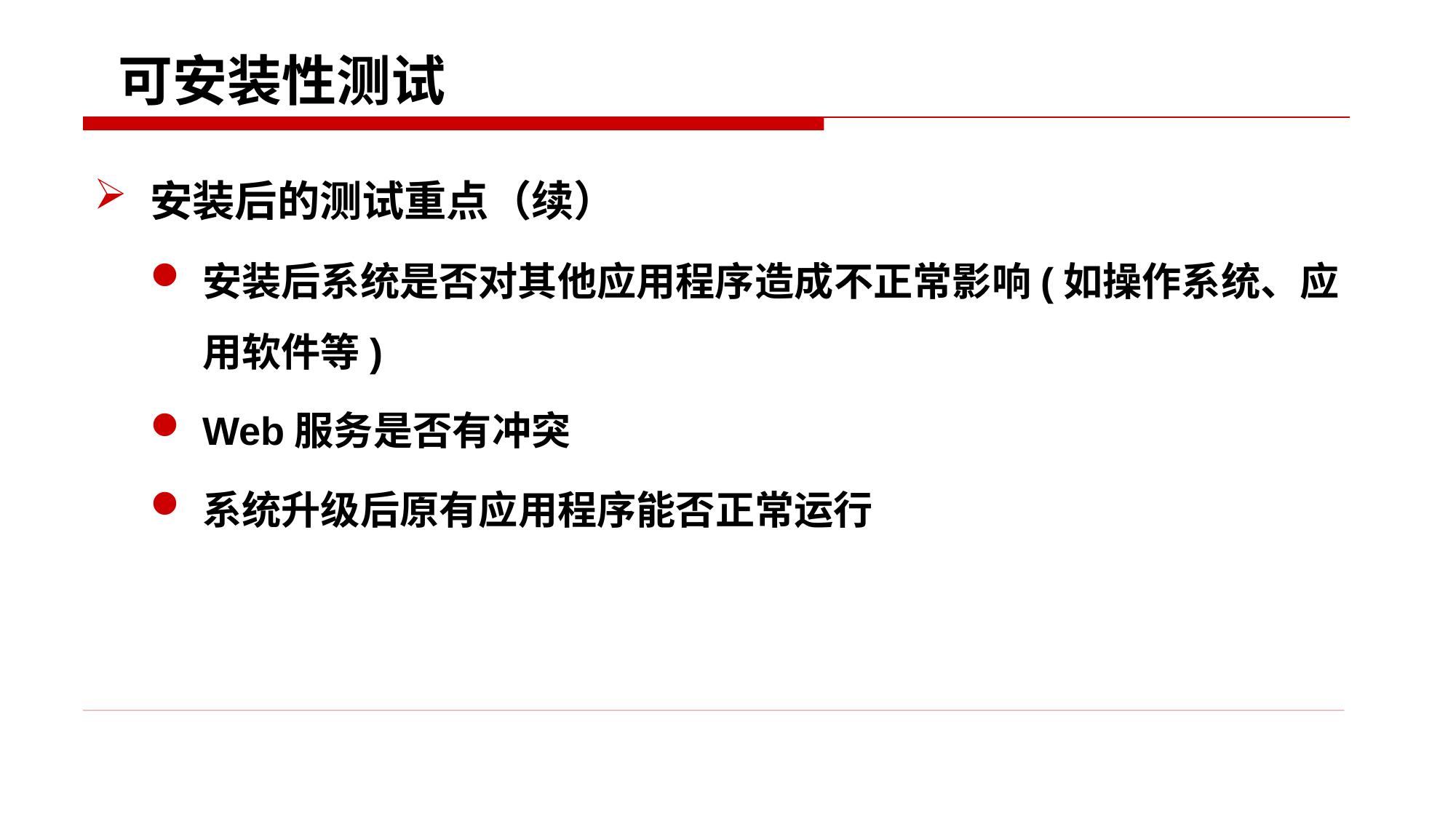

# 可安装性测试
安装后的测试重点（续）
安装后系统是否对其他应用程序造成不正常影响(如操作系统、应用软件等)
Web服务是否有冲突
系统升级后原有应用程序能否正常运行